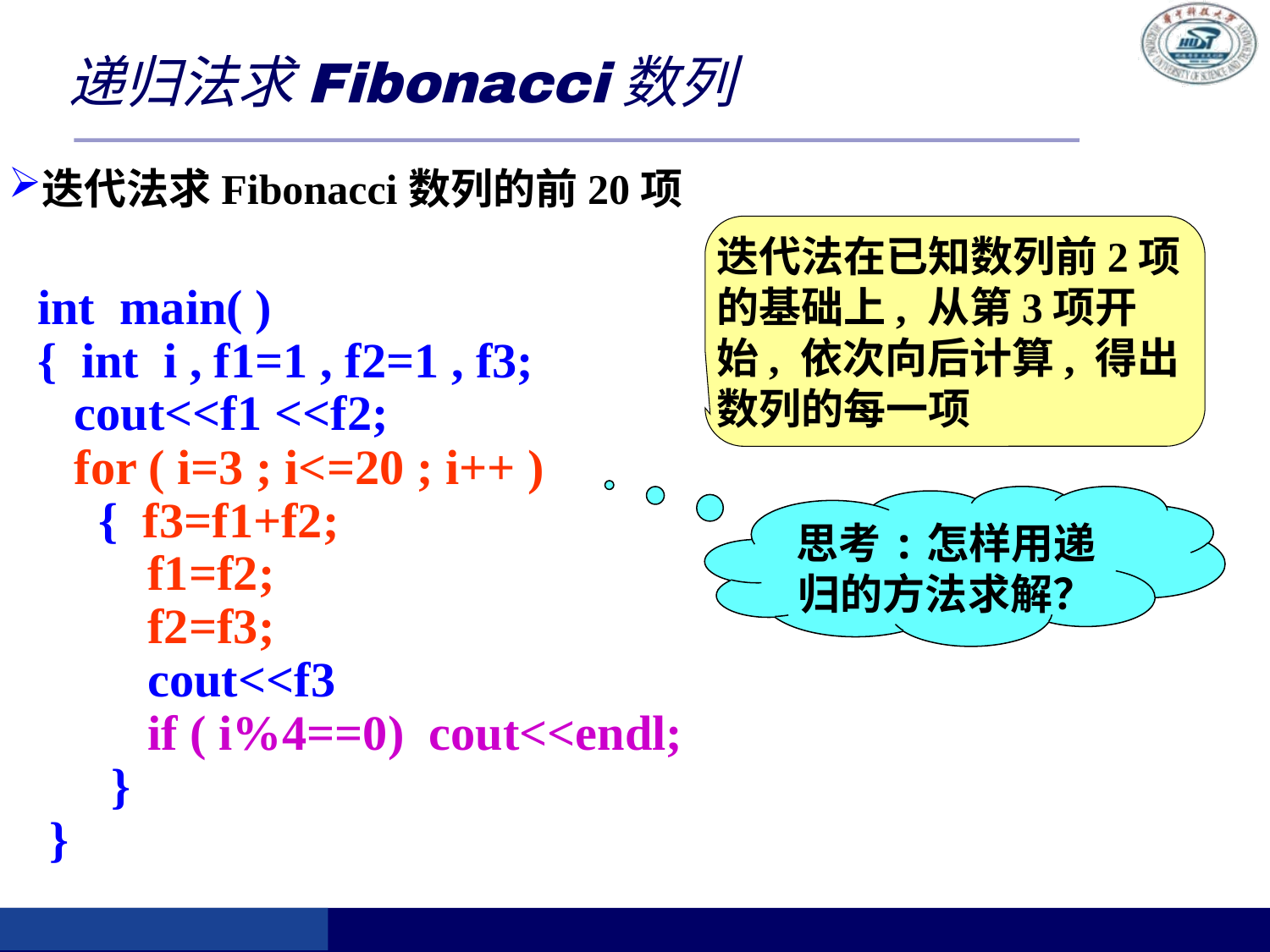

递归法求Fibonacci数列
迭代法求Fibonacci数列的前20项

int  main( )
{  int  i , f1=1 , f2=1 , f3;
   cout<<f1 <<f2;
   for ( i=3 ; i<=20 ; i++ )
     {  f3=f1+f2;
         f1=f2;
         f2=f3;
         cout<<f3
         if ( i%4==0)  cout<<endl;
      }
 }
迭代法在已知数列前2项的基础上, 从第3项开始, 依次向后计算, 得出数列的每一项
思考:怎样用递归的方法求解？